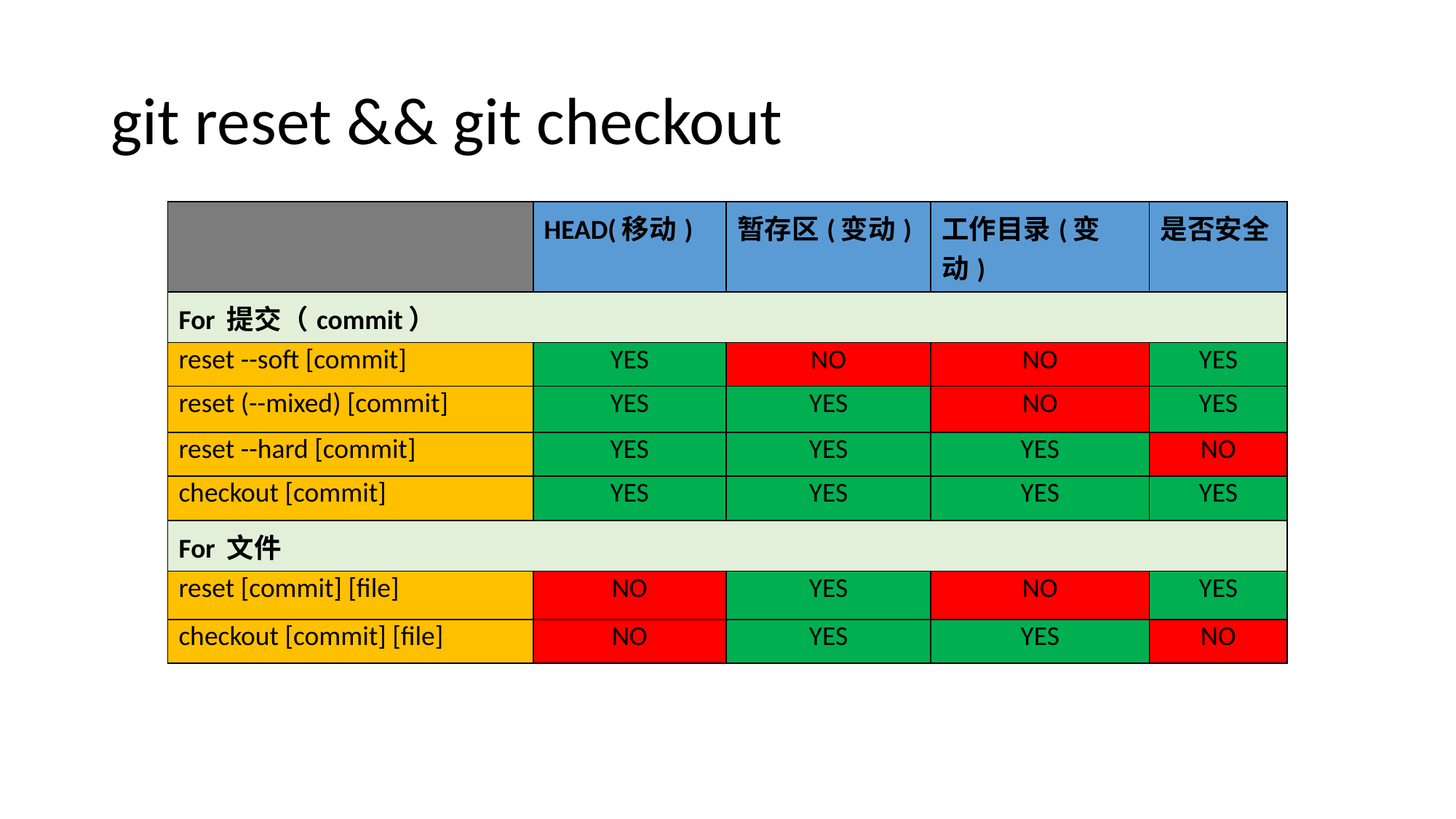

# git reset && git checkout
|  | HEAD(移动) | 暂存区(变动) | 工作目录(变动) | 是否安全 |
| --- | --- | --- | --- | --- |
| For 提交（commit） |  |  |  |  |
| reset --soft [commit] | YES | NO | NO | YES |
| reset (--mixed) [commit] | YES | YES | NO | YES |
| reset --hard [commit] | YES | YES | YES | NO |
| checkout [commit] | YES | YES | YES | YES |
| For 文件 |  |  |  |  |
| reset [commit] [file] | NO | YES | NO | YES |
| checkout [commit] [file] | NO | YES | YES | NO |